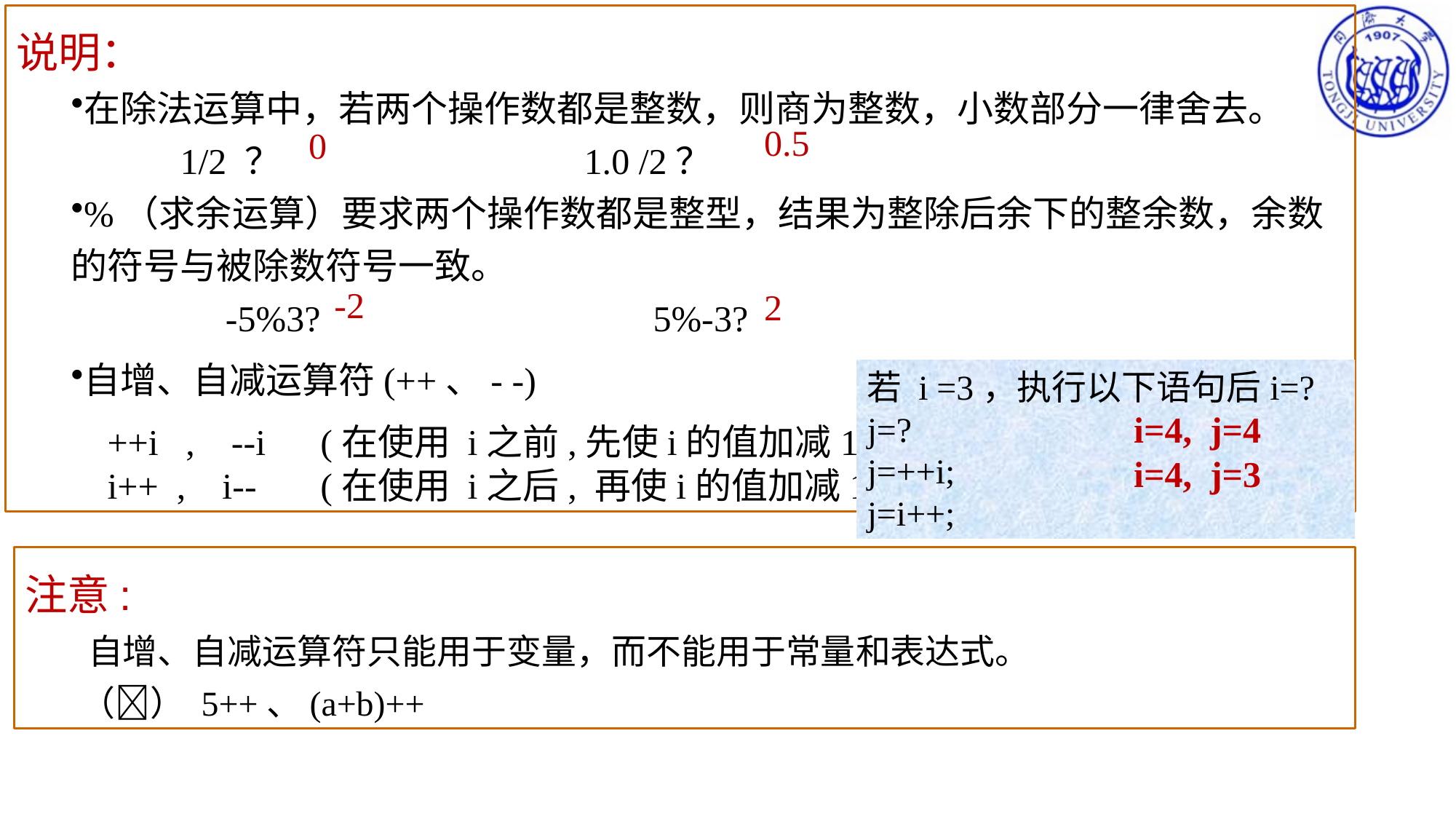

说明：
在除法运算中，若两个操作数都是整数，则商为整数，小数部分一律舍去。
            1/2 ？                                    1.0 /2？
%（求余运算）要求两个操作数都是整型，结果为整除后余下的整余数，余数的符号与被除数符号一致。
	     -5%3?			    5%-3?
自增、自减运算符(++、- -)
          ++i   ,    --i      (在使用 i之前,先使i的值加减1)
          i++  ,    i--       (在使用 i之后, 再使i的值加减1)
0.5
0
-2
2
若 i =3，执行以下语句后i=?j=?
j=++i;
j=i++;
i=4,  j=4
i=4,  j=3
注意:
       自增、自减运算符只能用于变量，而不能用于常量和表达式。
      （×） 5++、(a+b)++